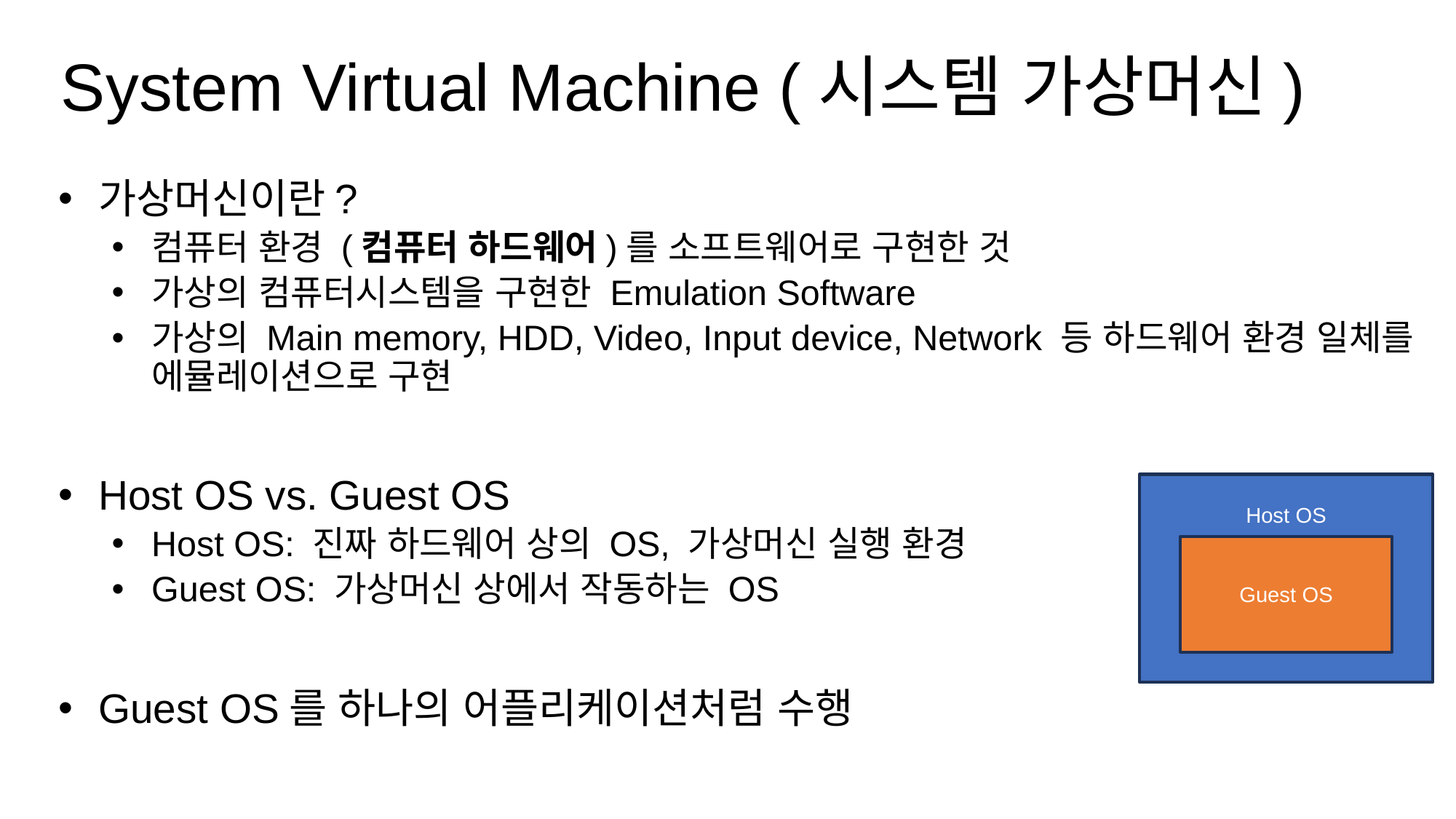

# System Virtual Machine (시스템 가상머신)
가상머신이란?
컴퓨터 환경 (컴퓨터 하드웨어)를 소프트웨어로 구현한 것
가상의 컴퓨터시스템을 구현한 Emulation Software
가상의 Main memory, HDD, Video, Input device, Network 등 하드웨어 환경 일체를 에뮬레이션으로 구현

Host OS vs. Guest OS
Host OS: 진짜 하드웨어 상의 OS, 가상머신 실행 환경
Guest OS: 가상머신 상에서 작동하는 OS

Guest OS를 하나의 어플리케이션처럼 수행
Host OS

Guest OS